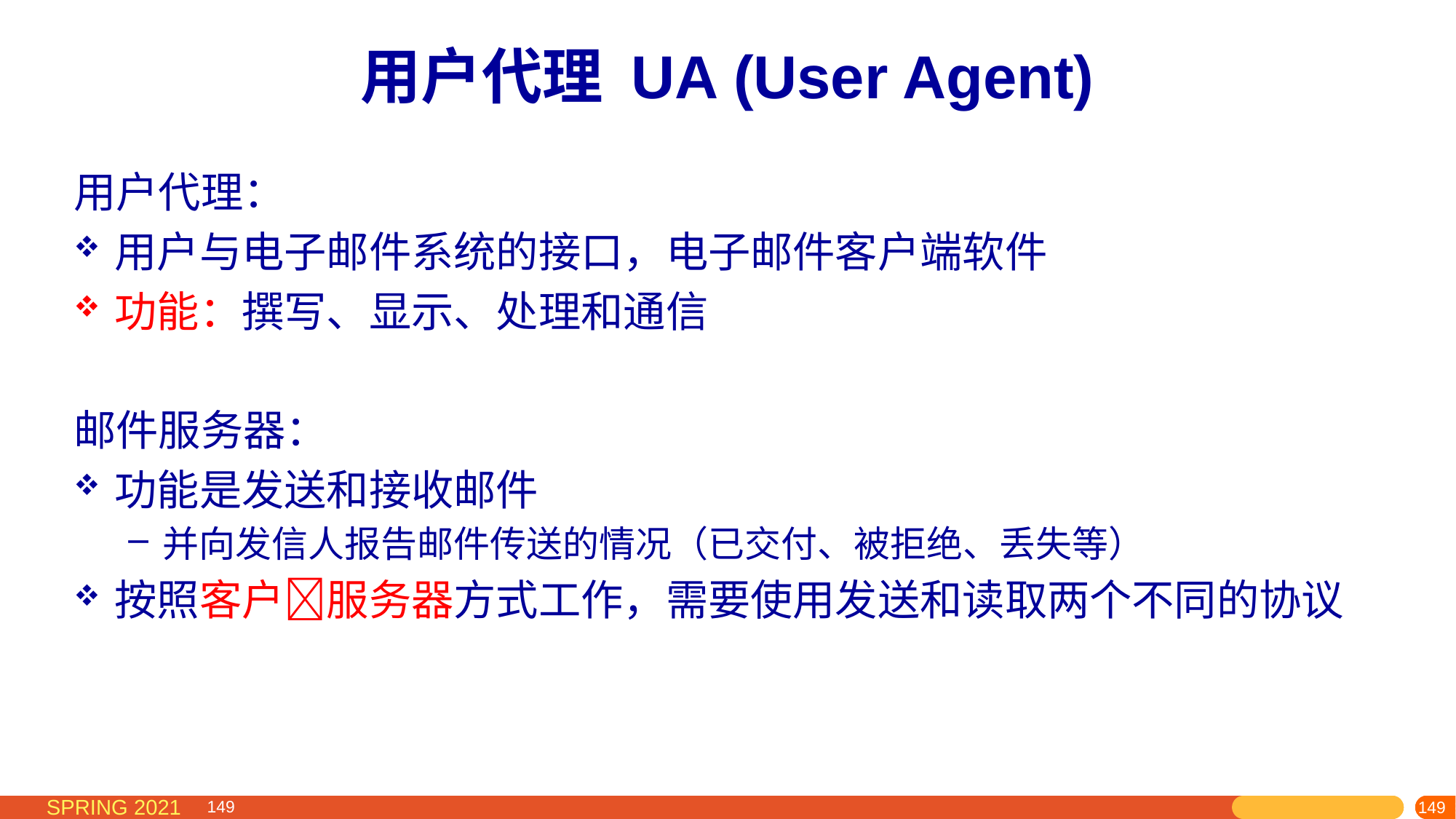

# 用户代理 UA (User Agent)
用户代理：
用户与电子邮件系统的接口，电子邮件客户端软件
功能：撰写、显示、处理和通信

邮件服务器：
功能是发送和接收邮件
并向发信人报告邮件传送的情况（已交付、被拒绝、丢失等）
按照客户−服务器方式工作，需要使用发送和读取两个不同的协议